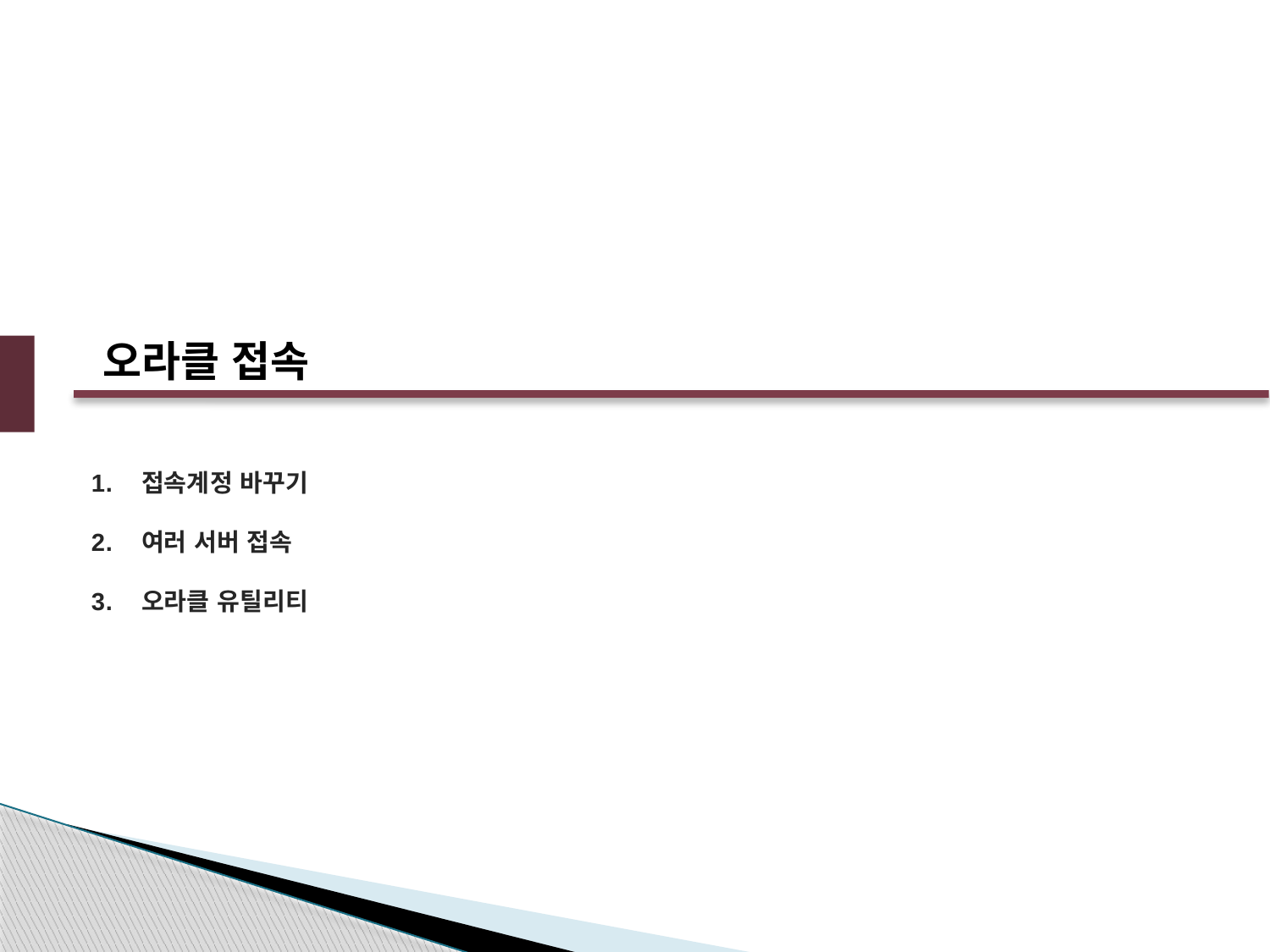

오라클 접속

접속계정 바꾸기
여러 서버 접속
오라클 유틸리티